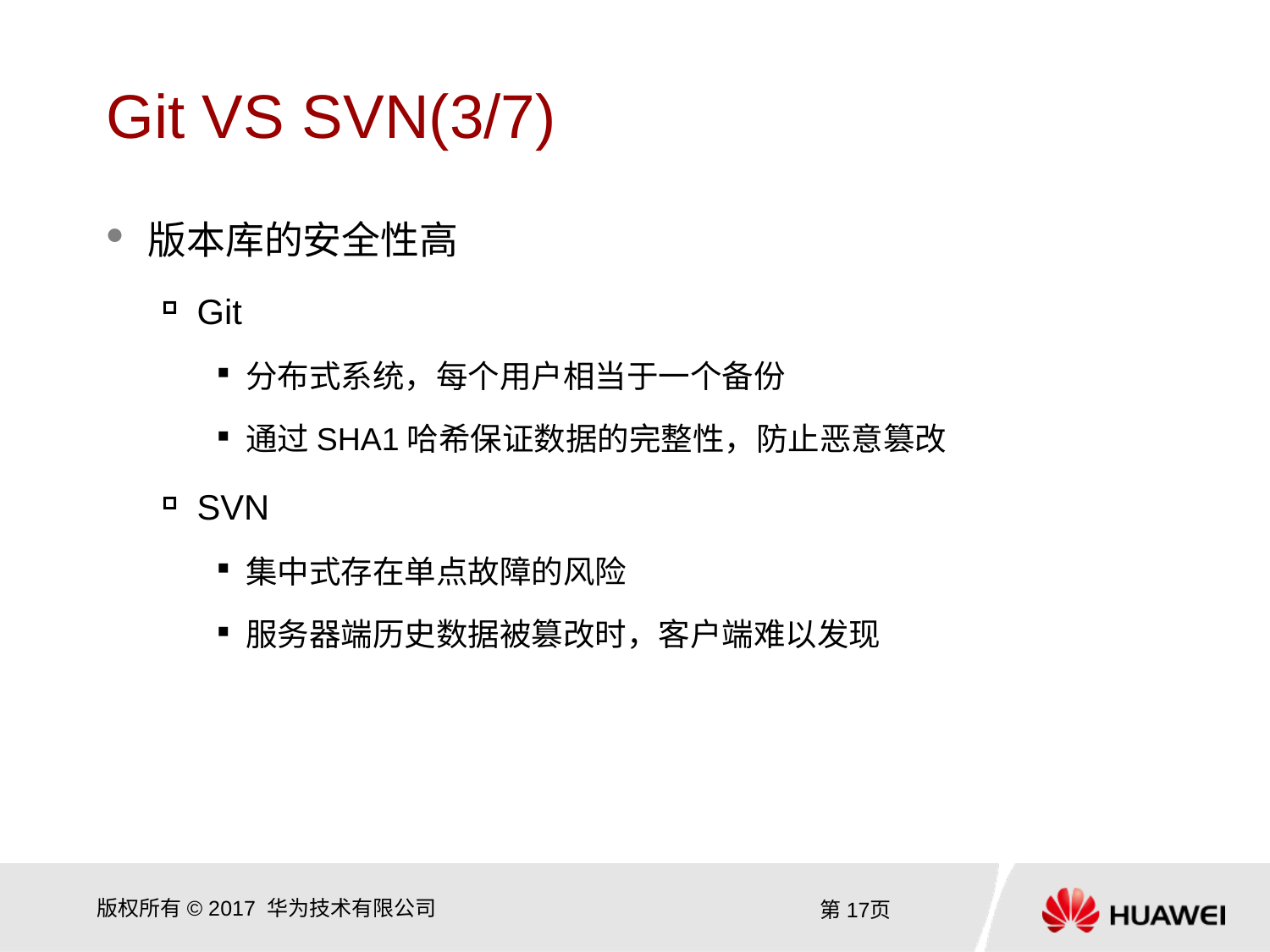

# Git VS SVN(3/7)
版本库的安全性高
Git
分布式系统，每个用户相当于一个备份
通过SHA1哈希保证数据的完整性，防止恶意篡改
SVN
集中式存在单点故障的风险
服务器端历史数据被篡改时，客户端难以发现